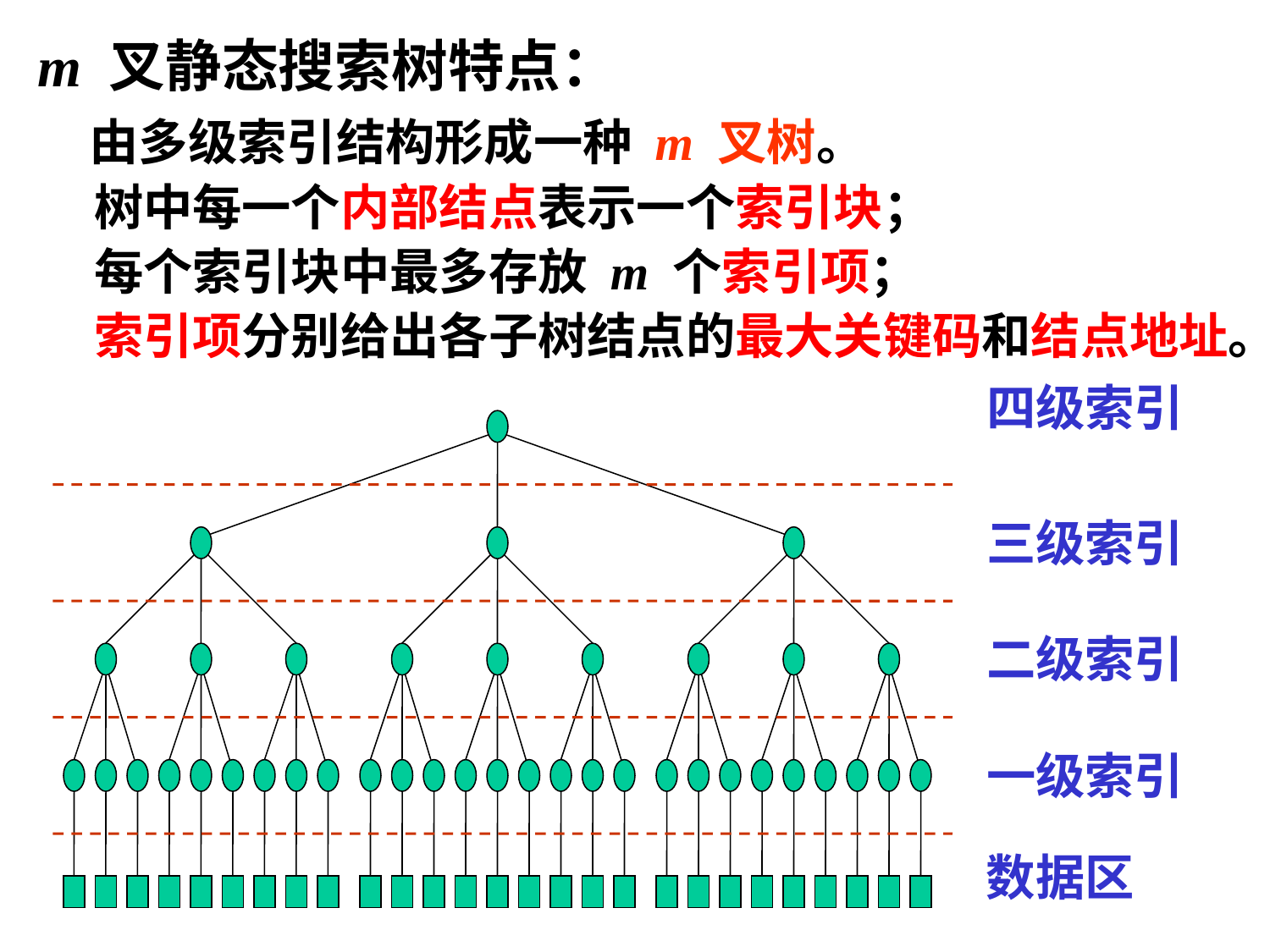

m 叉静态搜索树特点：
   由多级索引结构形成一种 m 叉树。
    树中每一个内部结点表示一个索引块；
    每个索引块中最多存放 m 个索引项；
    索引项分别给出各子树结点的最大关键码和结点地址。
四级索引

三级索引

二级索引

一级索引

数据区